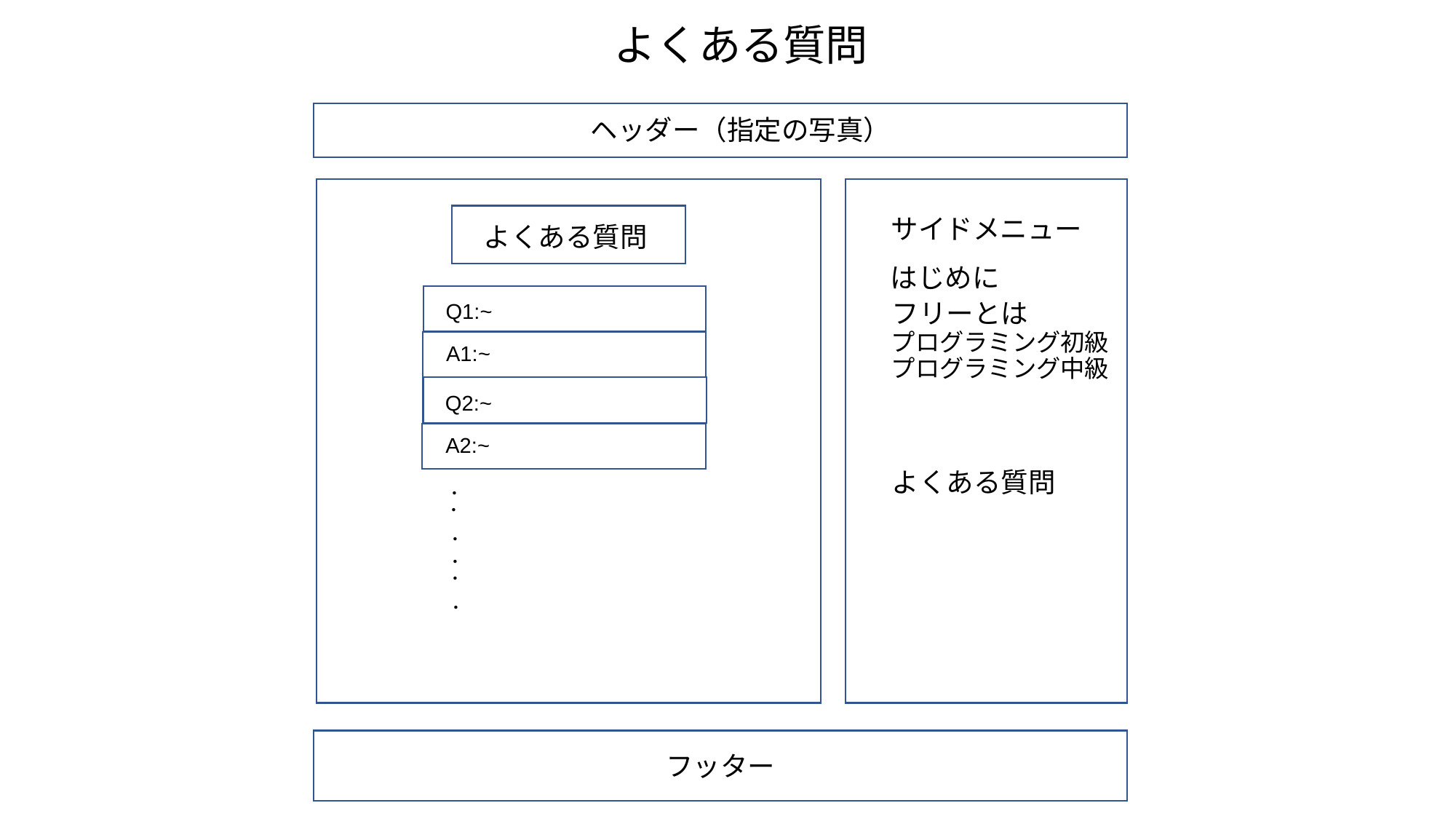

よくある質問

ヘッダー（指定の写真）

サイドメニュー
よくある質問
はじめに

フリーとは
Q1:~
プログラミング初級

A1:~
プログラミング中級

Q2:~

A2:~
よくある質問
・
・
・
・
・
・

フッター